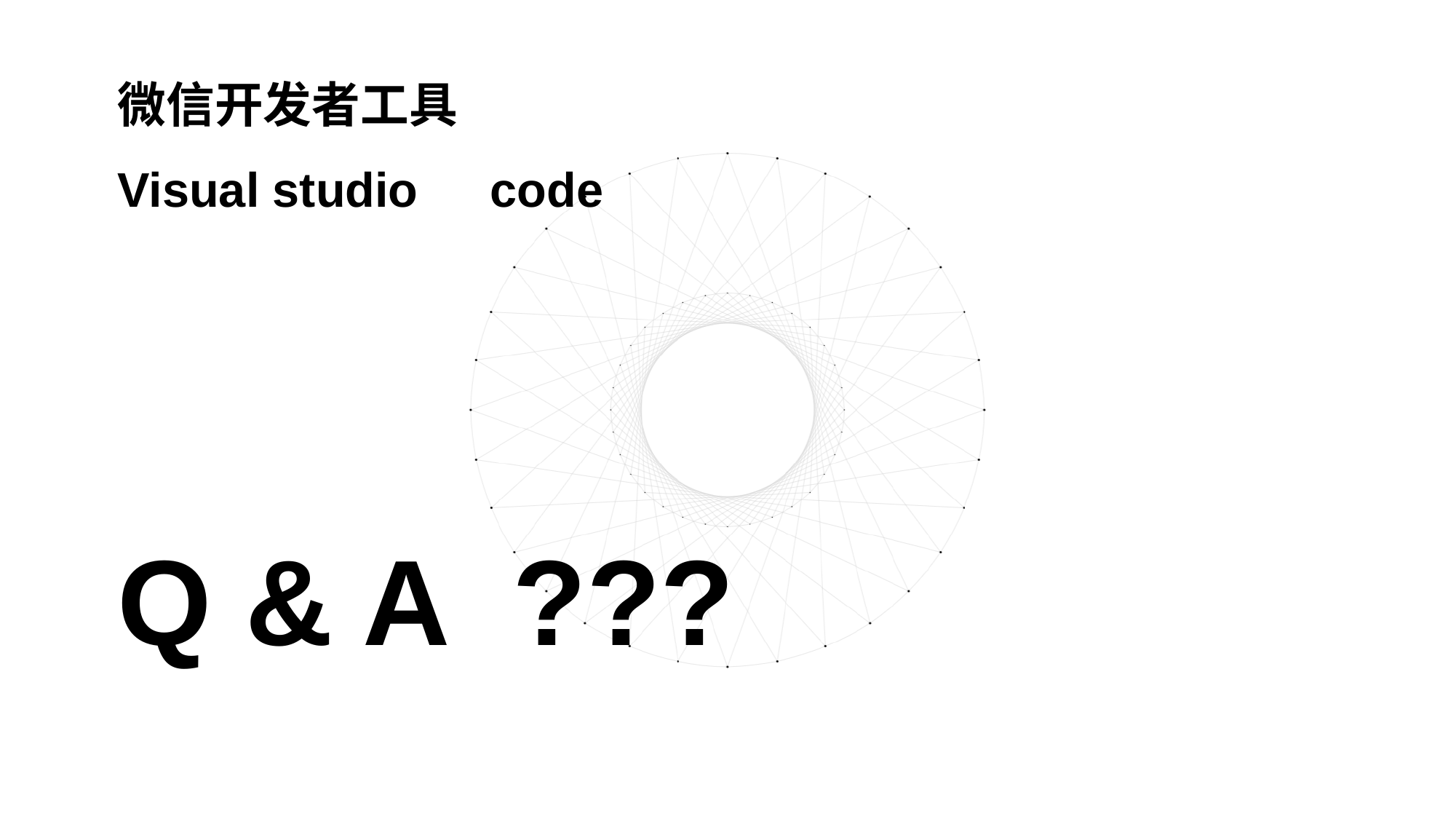

微信开发者工具
Visual studio　code

Q & A  ???